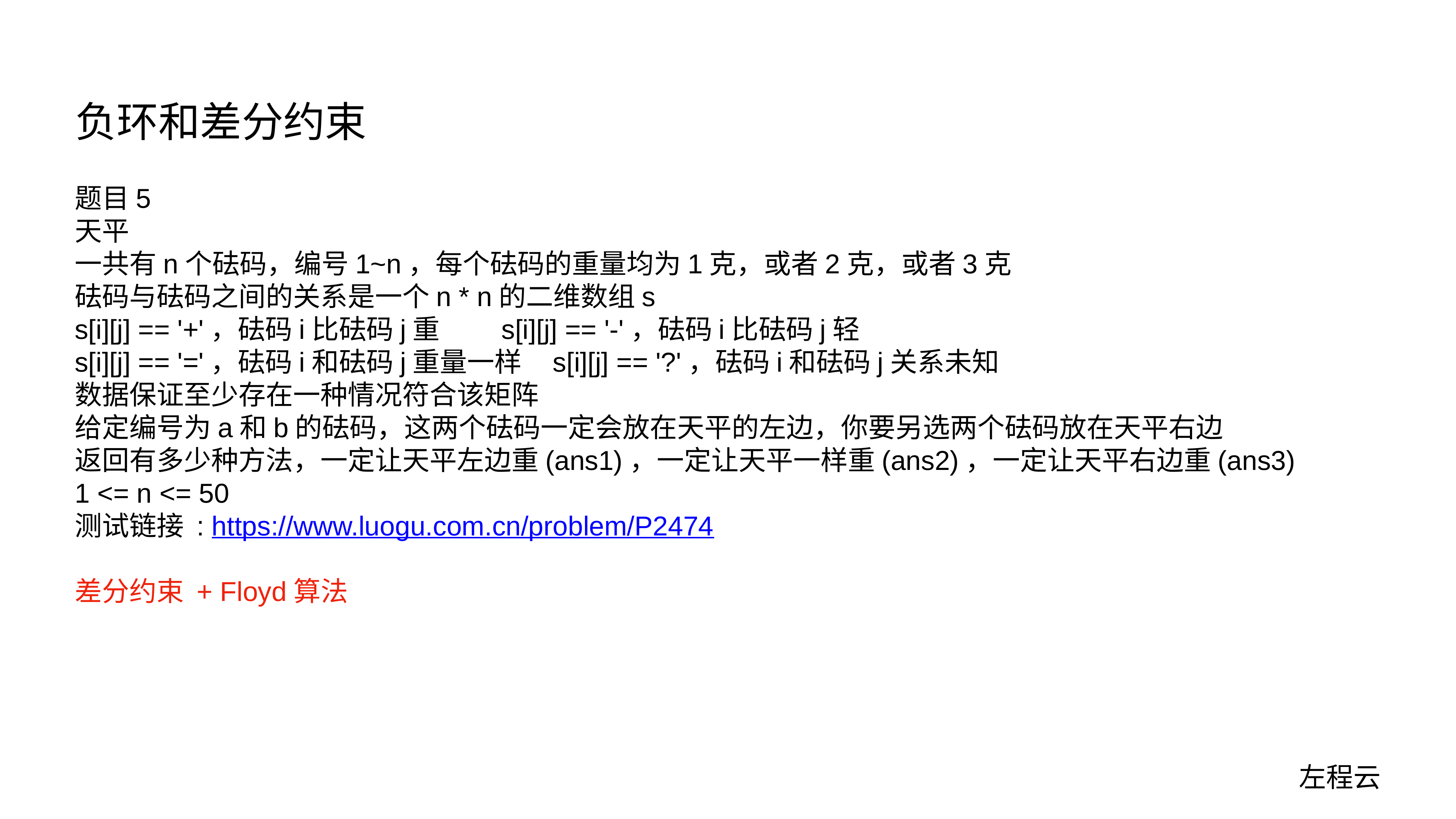

# 负环和差分约束
题目5
天平
一共有n个砝码，编号1~n，每个砝码的重量均为1克，或者2克，或者3克
砝码与砝码之间的关系是一个n * n的二维数组s
s[i][j] == '+'，砝码i比砝码j重         s[i][j] == '-'，砝码i比砝码j轻
s[i][j] == '='，砝码i和砝码j重量一样    s[i][j] == '?'，砝码i和砝码j关系未知
数据保证至少存在一种情况符合该矩阵
给定编号为a和b的砝码，这两个砝码一定会放在天平的左边，你要另选两个砝码放在天平右边
返回有多少种方法，一定让天平左边重(ans1)，一定让天平一样重(ans2)，一定让天平右边重(ans3)
1 <= n <= 50
测试链接 : https://www.luogu.com.cn/problem/P2474

差分约束 + Floyd算法
左程云